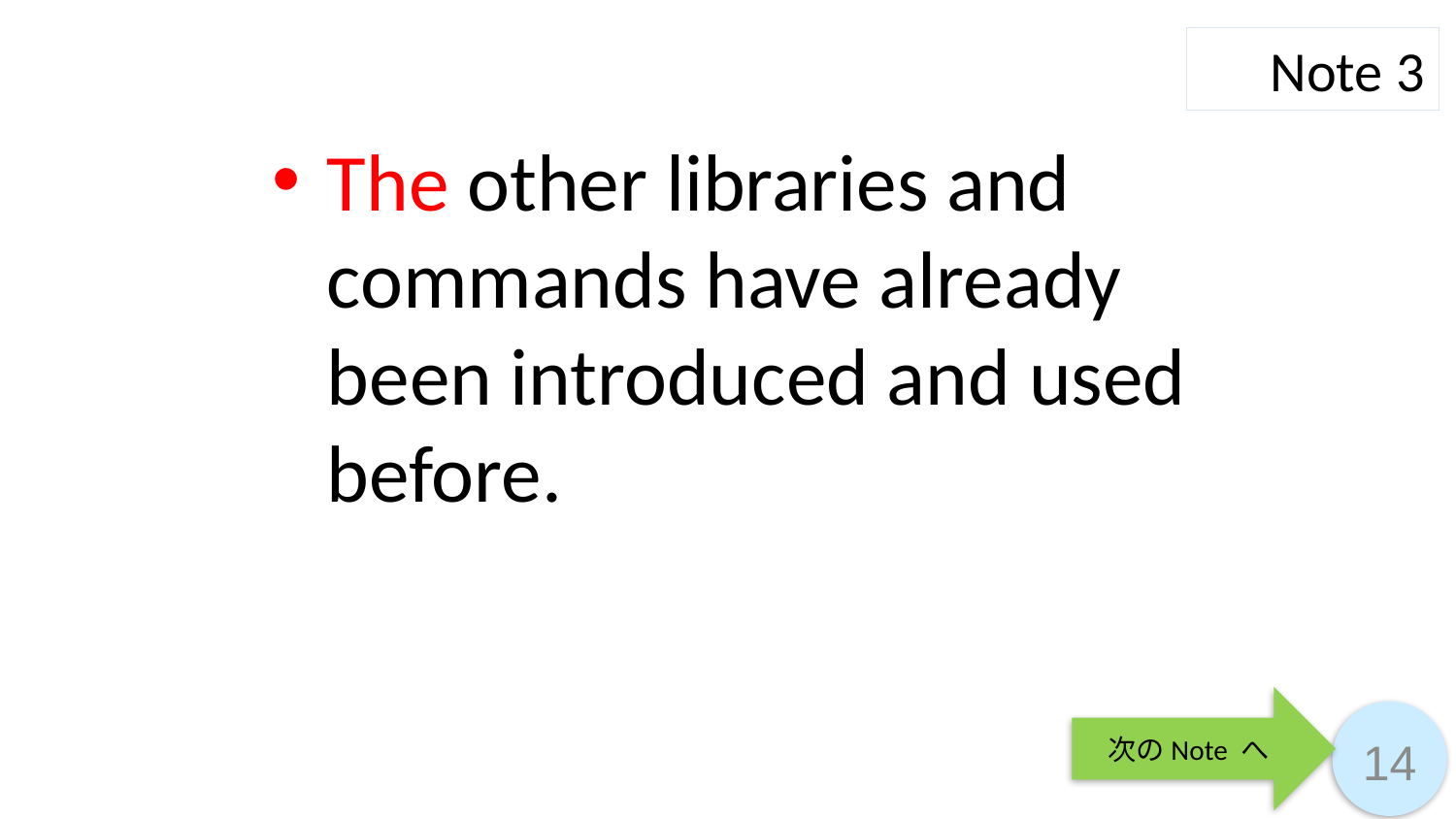

Note 3
The other libraries and commands have already been introduced and used before.
次のNote へ
14